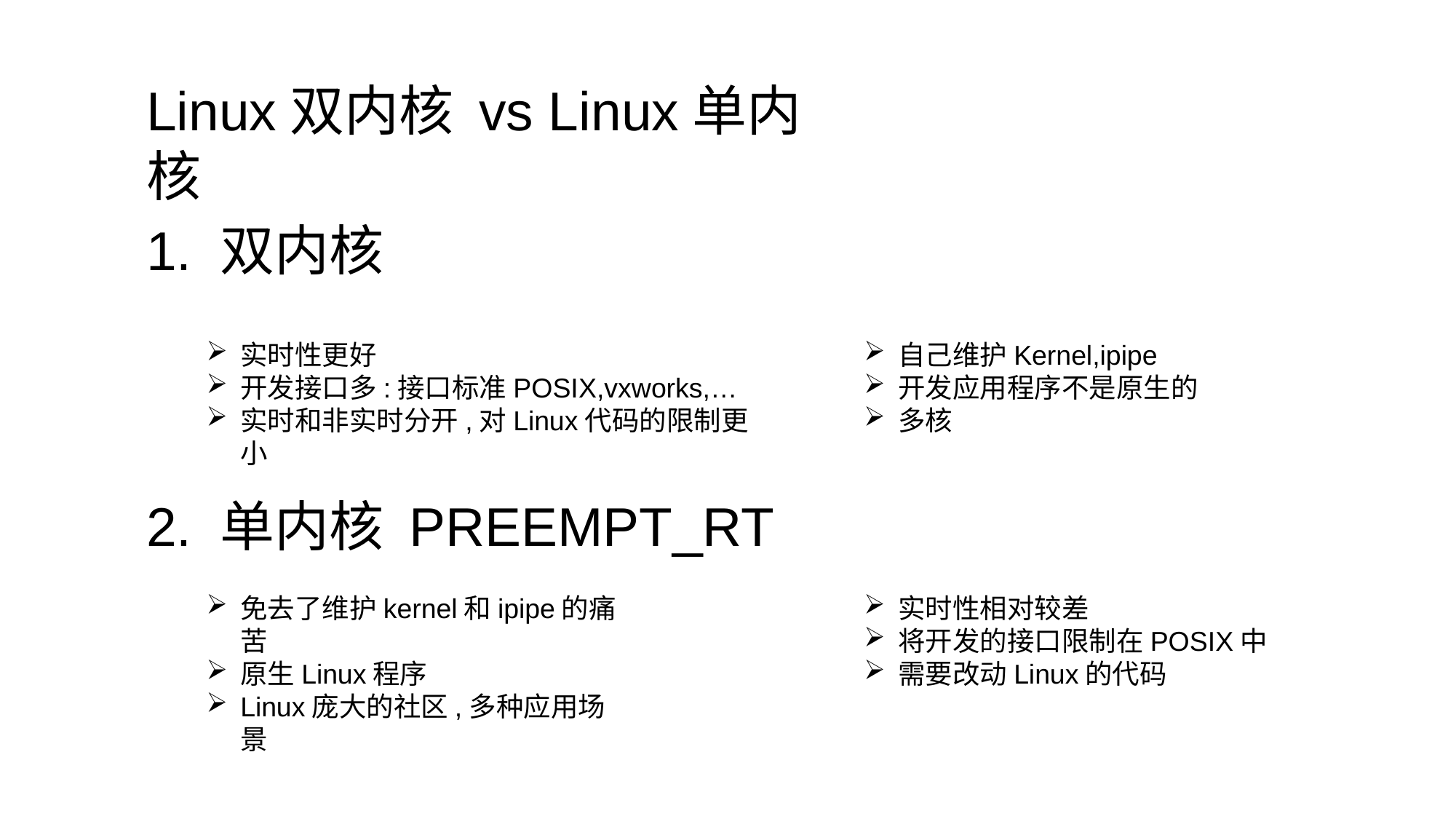

Linux双内核 vs Linux单内核
1. 双内核
自己维护Kernel,ipipe
开发应用程序不是原生的
多核

实时性更好
开发接口多:接口标准POSIX,vxworks,…
实时和非实时分开,对Linux代码的限制更小
2. 单内核 PREEMPT_RT
实时性相对较差
将开发的接口限制在POSIX中
需要改动Linux的代码

免去了维护kernel和ipipe的痛苦
原生Linux程序
Linux庞大的社区,多种应用场景